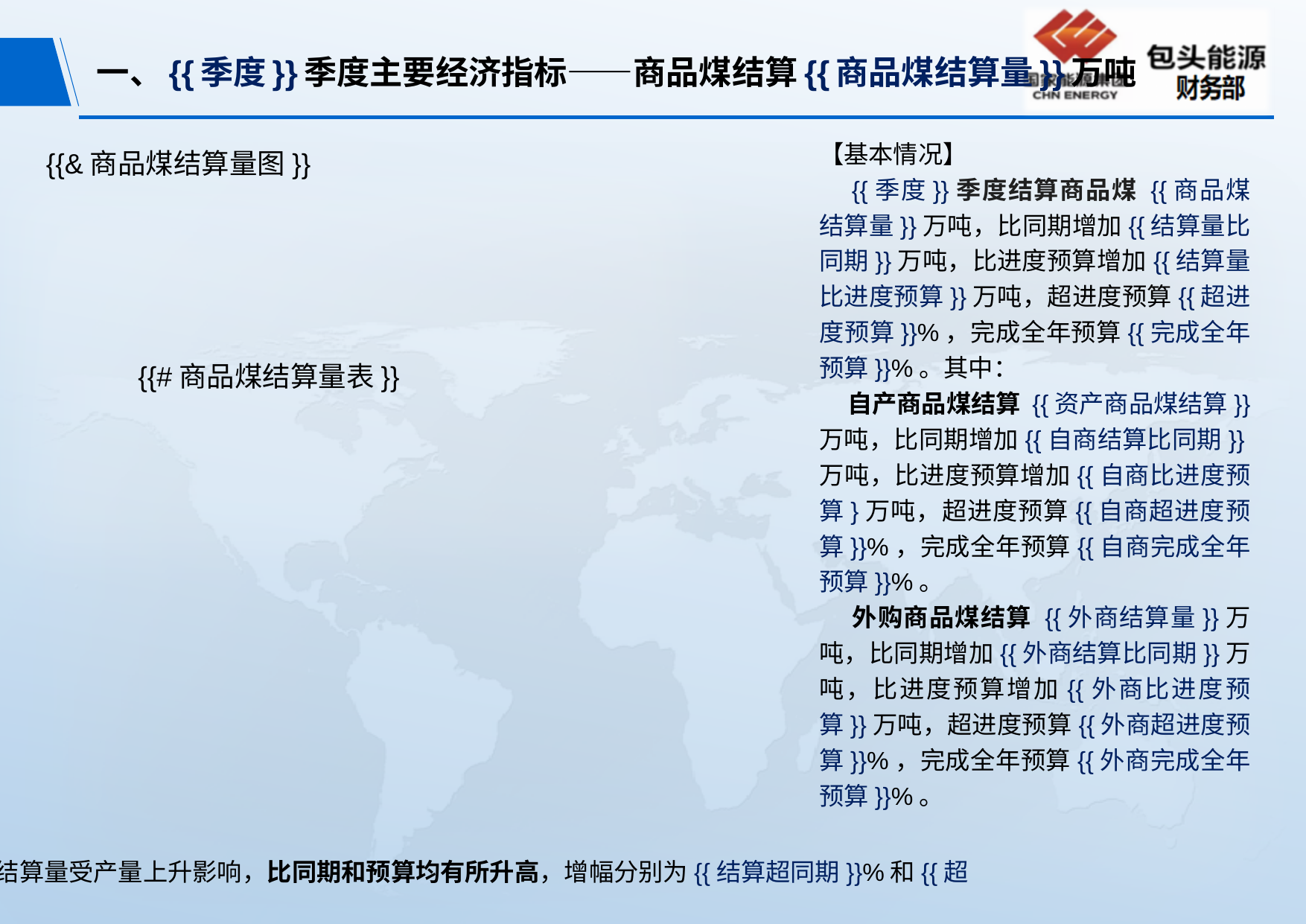

# 一、{{季度}}季度主要经济指标——商品煤结算{{商品煤结算量}}万吨
【基本情况】
    {{季度}}季度结算商品煤 {{商品煤结算量}}万吨，比同期增加{{结算量比同期}}万吨，比进度预算增加{{结算量比进度预算}}万吨，超进度预算{{超进度预算}}%，完成全年预算{{完成全年预算}}%。其中：
    自产商品煤结算 {{资产商品煤结算}}万吨，比同期增加{{自商结算比同期}}万吨，比进度预算增加{{自商比进度预算}万吨，超进度预算{{自商超进度预算}}%，完成全年预算{{自商完成全年预算}}%。
    外购商品煤结算 {{外商结算量}}万吨，比同期增加{{外商结算比同期}}万吨，比进度预算增加{{外商比进度预算}}万吨，超进度预算{{外商超进度预算}}%，完成全年预算{{外商完成全年预算}}%。
{{&商品煤结算量图}}
{{#商品煤结算量表}}
【结论】
       一季度商品煤结算量受产量上升影响，比同期和预算均有所升高，增幅分别为{{结算超同期}}%和{{超进度预算}}%。
    其中：自产商品煤比同期上升{{外商超进度预算}}%，主要是万利一矿升高63万吨，增幅38.41%；部分单位有所下降，下降的单位有：神山露天煤矿下降19万吨，降幅51.35%；水泉露天煤矿下降23万吨，降幅43.40%；与预算升高19.07%，主要是李家壕煤矿比预算升高50万吨，增幅为36.50%；
    外购商品煤较同期较预算均有所增长，较同期增幅为{{外商超同比}}%，较预算增幅为{{外商超进度预算}}%。

6